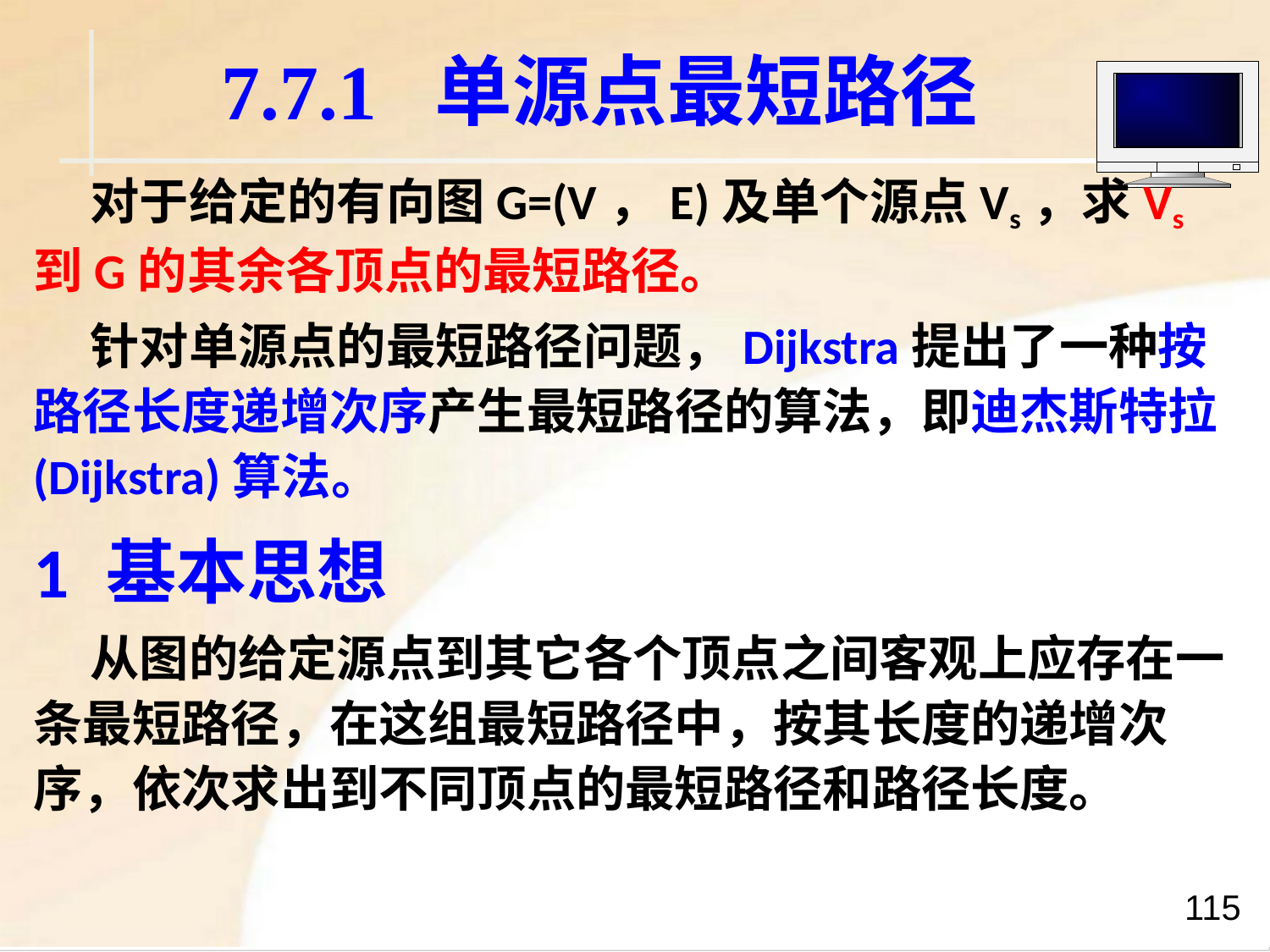

# 7.7.1  单源点最短路径
    对于给定的有向图G=(V，E)及单个源点Vs，求Vs到G的其余各顶点的最短路径。
    针对单源点的最短路径问题，Dijkstra提出了一种按路径长度递增次序产生最短路径的算法，即迪杰斯特拉(Dijkstra)算法。
1 基本思想
    从图的给定源点到其它各个顶点之间客观上应存在一条最短路径，在这组最短路径中，按其长度的递增次序，依次求出到不同顶点的最短路径和路径长度。